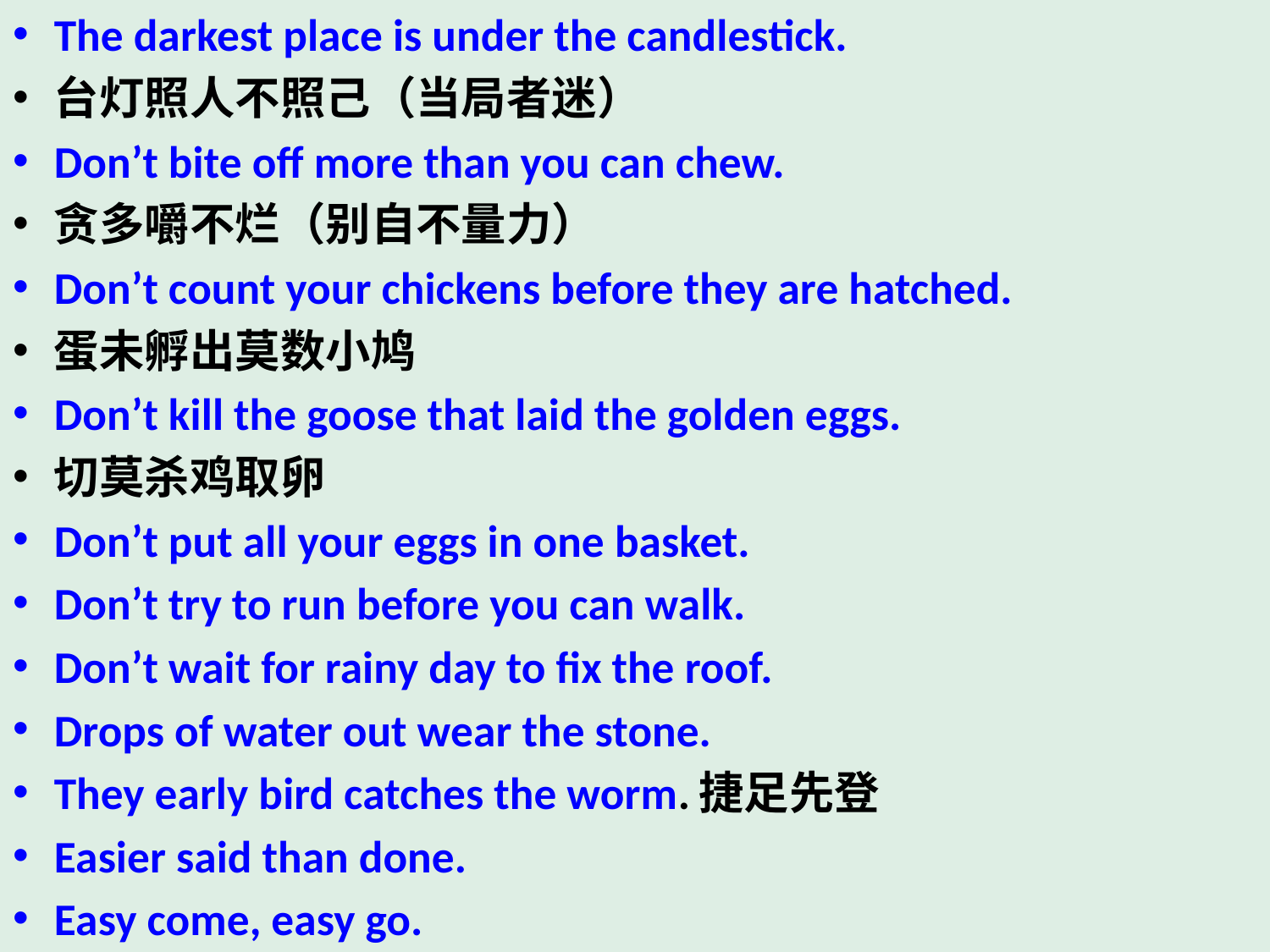

The darkest place is under the candlestick.
台灯照人不照己（当局者迷）
Don’t bite off more than you can chew.
贪多嚼不烂（别自不量力）
Don’t count your chickens before they are hatched.
蛋未孵出莫数小鸠
Don’t kill the goose that laid the golden eggs.
切莫杀鸡取卵
Don’t put all your eggs in one basket.
Don’t try to run before you can walk.
Don’t wait for rainy day to fix the roof.
Drops of water out wear the stone.
They early bird catches the worm.捷足先登
Easier said than done.
Easy come, easy go.